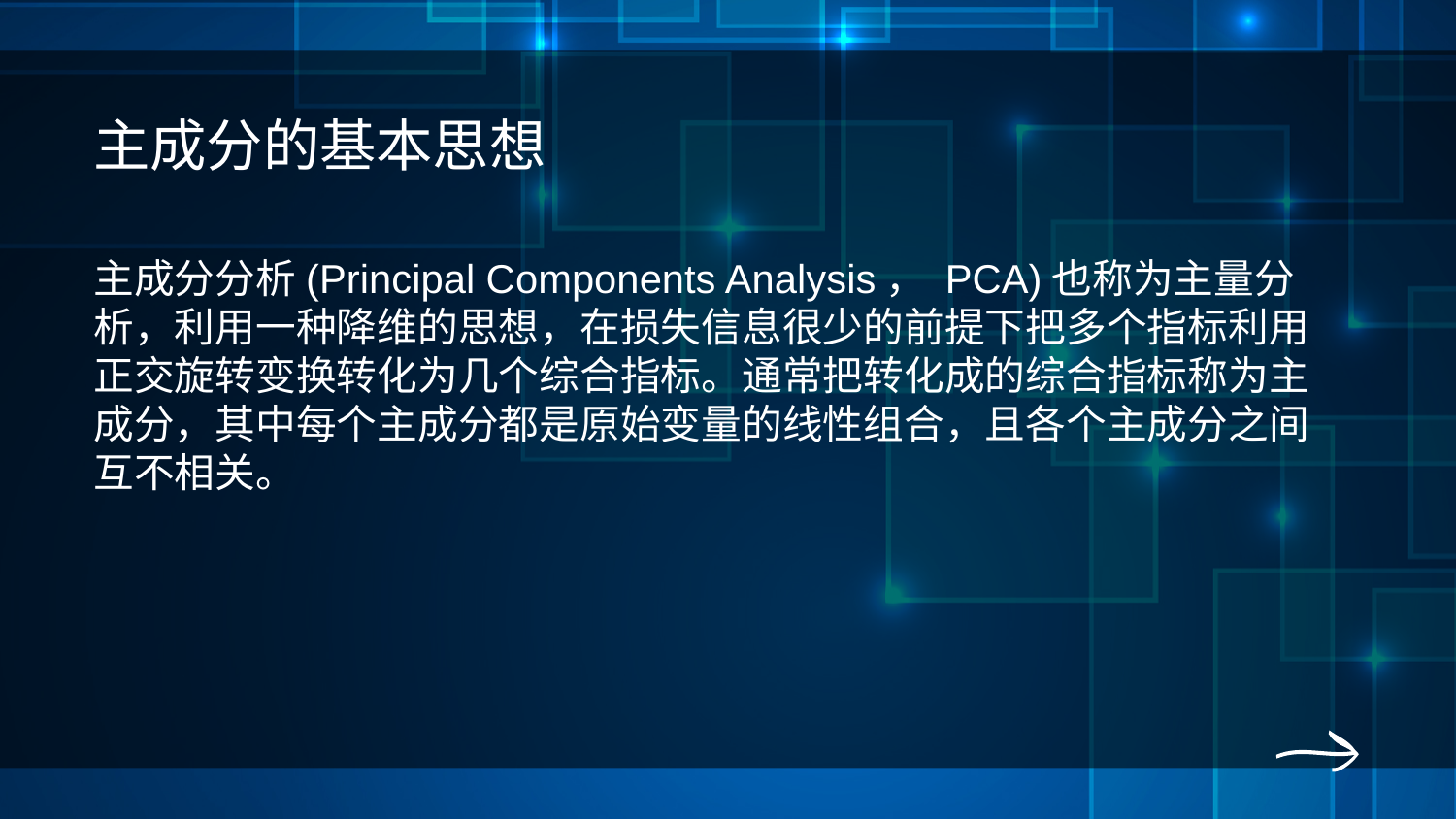

主成分的基本思想

主成分分析(Principal Components Analysis， PCA)也称为主量分析，利用一种降维的思想，在损失信息很少的前提下把多个指标利用正交旋转变换转化为几个综合指标。通常把转化成的综合指标称为主成分，其中每个主成分都是原始变量的线性组合，且各个主成分之间互不相关。